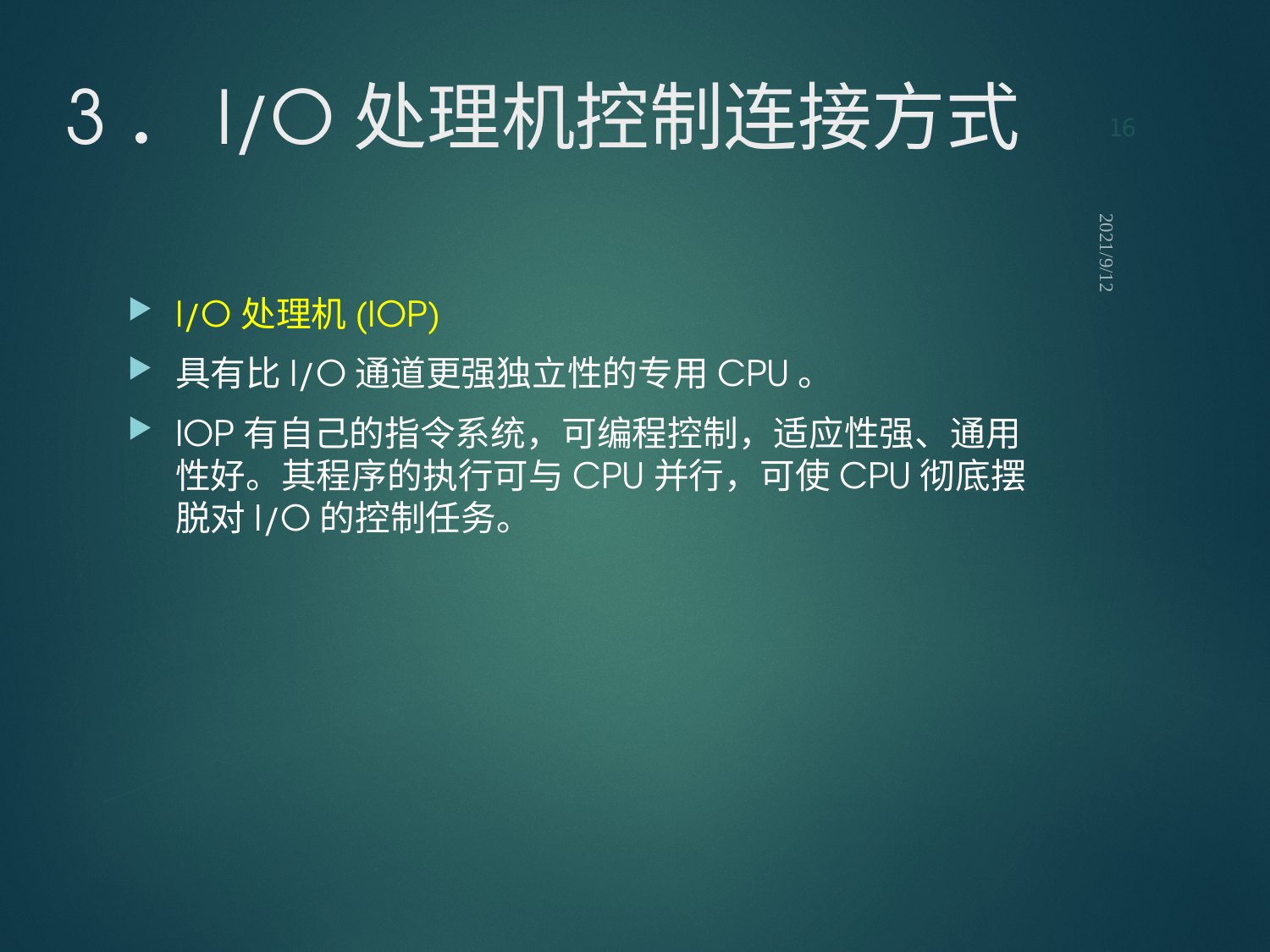

16
# 3．I/O处理机控制连接方式
2021/9/12
I/O处理机(IOP)
具有比I/O通道更强独立性的专用CPU。
IOP有自己的指令系统，可编程控制，适应性强、通用性好。其程序的执行可与CPU并行，可使CPU彻底摆脱对I/O的控制任务。